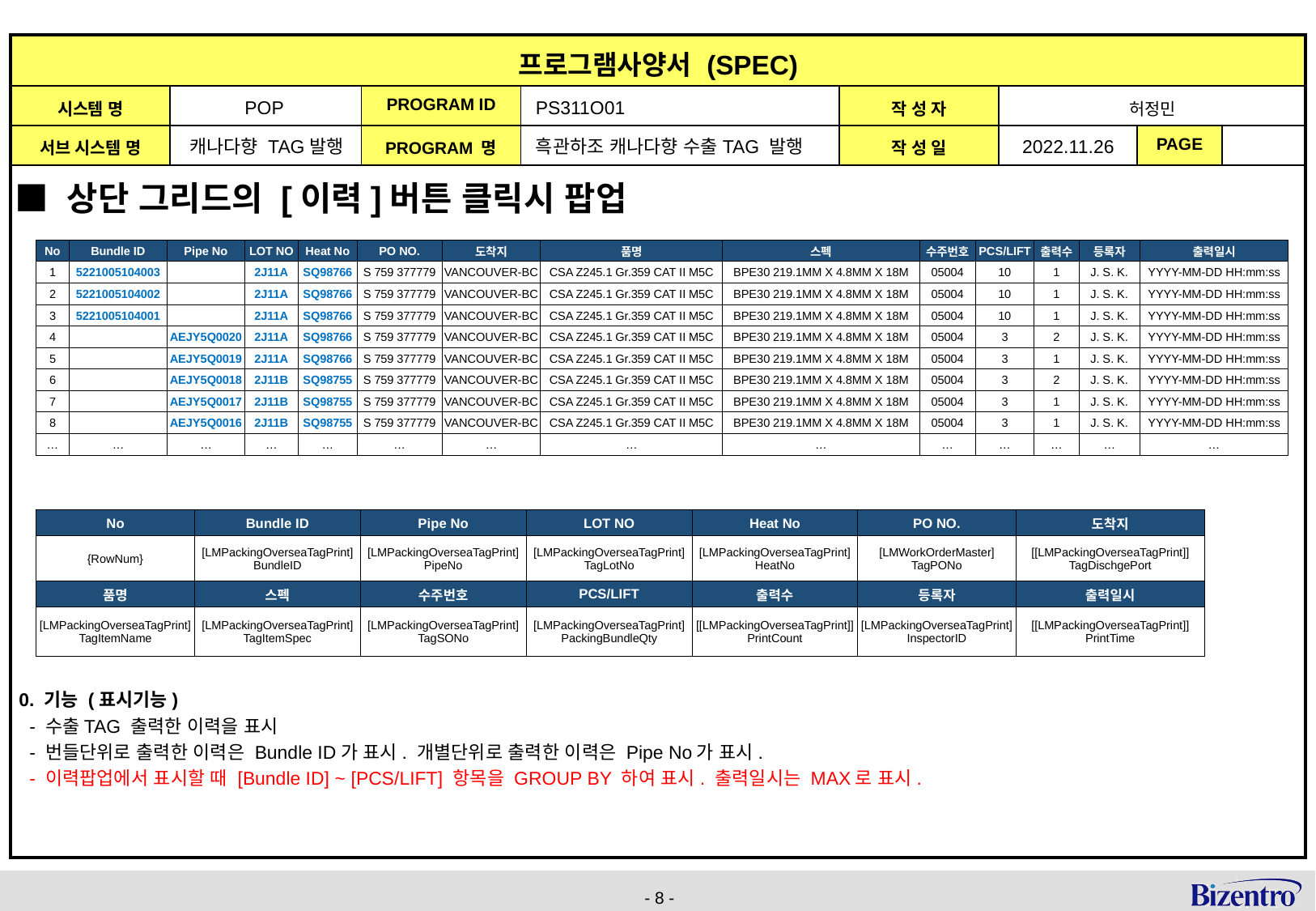

POP
PS311O01
흑관하조 캐나다향 수출TAG 발행
2022.11.26
캐나다향 TAG발행
■ 상단 그리드의 [이력]버튼 클릭시 팝업
| No | Bundle ID | Pipe No | LOT NO | Heat No | PO NO. | 도착지 | 품명 | 스펙 | 수주번호 | PCS/LIFT | 출력수 | 등록자 | 출력일시 |
| --- | --- | --- | --- | --- | --- | --- | --- | --- | --- | --- | --- | --- | --- |
| 1 | 5221005104003 |  | 2J11A | SQ98766 | S 759 377779 | VANCOUVER-BC | CSA Z245.1 Gr.359 CAT II M5C | BPE30 219.1MM X 4.8MM X 18M | 05004 | 10 | 1 | J. S. K. | YYYY-MM-DD HH:mm:ss |
| 2 | 5221005104002 |  | 2J11A | SQ98766 | S 759 377779 | VANCOUVER-BC | CSA Z245.1 Gr.359 CAT II M5C | BPE30 219.1MM X 4.8MM X 18M | 05004 | 10 | 1 | J. S. K. | YYYY-MM-DD HH:mm:ss |
| 3 | 5221005104001 |  | 2J11A | SQ98766 | S 759 377779 | VANCOUVER-BC | CSA Z245.1 Gr.359 CAT II M5C | BPE30 219.1MM X 4.8MM X 18M | 05004 | 10 | 1 | J. S. K. | YYYY-MM-DD HH:mm:ss |
| 4 |  | AEJY5Q0020 | 2J11A | SQ98766 | S 759 377779 | VANCOUVER-BC | CSA Z245.1 Gr.359 CAT II M5C | BPE30 219.1MM X 4.8MM X 18M | 05004 | 3 | 2 | J. S. K. | YYYY-MM-DD HH:mm:ss |
| 5 |  | AEJY5Q0019 | 2J11A | SQ98766 | S 759 377779 | VANCOUVER-BC | CSA Z245.1 Gr.359 CAT II M5C | BPE30 219.1MM X 4.8MM X 18M | 05004 | 3 | 1 | J. S. K. | YYYY-MM-DD HH:mm:ss |
| 6 |  | AEJY5Q0018 | 2J11B | SQ98755 | S 759 377779 | VANCOUVER-BC | CSA Z245.1 Gr.359 CAT II M5C | BPE30 219.1MM X 4.8MM X 18M | 05004 | 3 | 2 | J. S. K. | YYYY-MM-DD HH:mm:ss |
| 7 |  | AEJY5Q0017 | 2J11B | SQ98755 | S 759 377779 | VANCOUVER-BC | CSA Z245.1 Gr.359 CAT II M5C | BPE30 219.1MM X 4.8MM X 18M | 05004 | 3 | 1 | J. S. K. | YYYY-MM-DD HH:mm:ss |
| 8 |  | AEJY5Q0016 | 2J11B | SQ98755 | S 759 377779 | VANCOUVER-BC | CSA Z245.1 Gr.359 CAT II M5C | BPE30 219.1MM X 4.8MM X 18M | 05004 | 3 | 1 | J. S. K. | YYYY-MM-DD HH:mm:ss |
| … | … | … | … | … | … | … | … | … | … | … | … | … | … |
| No | Bundle ID | Pipe No | LOT NO | Heat No | PO NO. | 도착지 |
| --- | --- | --- | --- | --- | --- | --- |
| {RowNum} | [LMPackingOverseaTagPrint] BundleID | [LMPackingOverseaTagPrint] PipeNo | [LMPackingOverseaTagPrint] TagLotNo | [LMPackingOverseaTagPrint] HeatNo | [LMWorkOrderMaster] TagPONo | [[LMPackingOverseaTagPrint]] TagDischgePort |
| 품명 | 스펙 | 수주번호 | PCS/LIFT | 출력수 | 등록자 | 출력일시 |
| [LMPackingOverseaTagPrint] TagItemName | [LMPackingOverseaTagPrint] TagItemSpec | [LMPackingOverseaTagPrint] TagSONo | [LMPackingOverseaTagPrint] PackingBundleQty | [[LMPackingOverseaTagPrint]] PrintCount | [LMPackingOverseaTagPrint] InspectorID | [[LMPackingOverseaTagPrint]] PrintTime |
0. 기능 (표시기능)
  - 수출TAG 출력한 이력을 표시
  - 번들단위로 출력한 이력은 Bundle ID가 표시. 개별단위로 출력한 이력은 Pipe No가 표시.
  - 이력팝업에서 표시할 때 [Bundle ID] ~ [PCS/LIFT] 항목을 GROUP BY 하여 표시. 출력일시는 MAX로 표시.